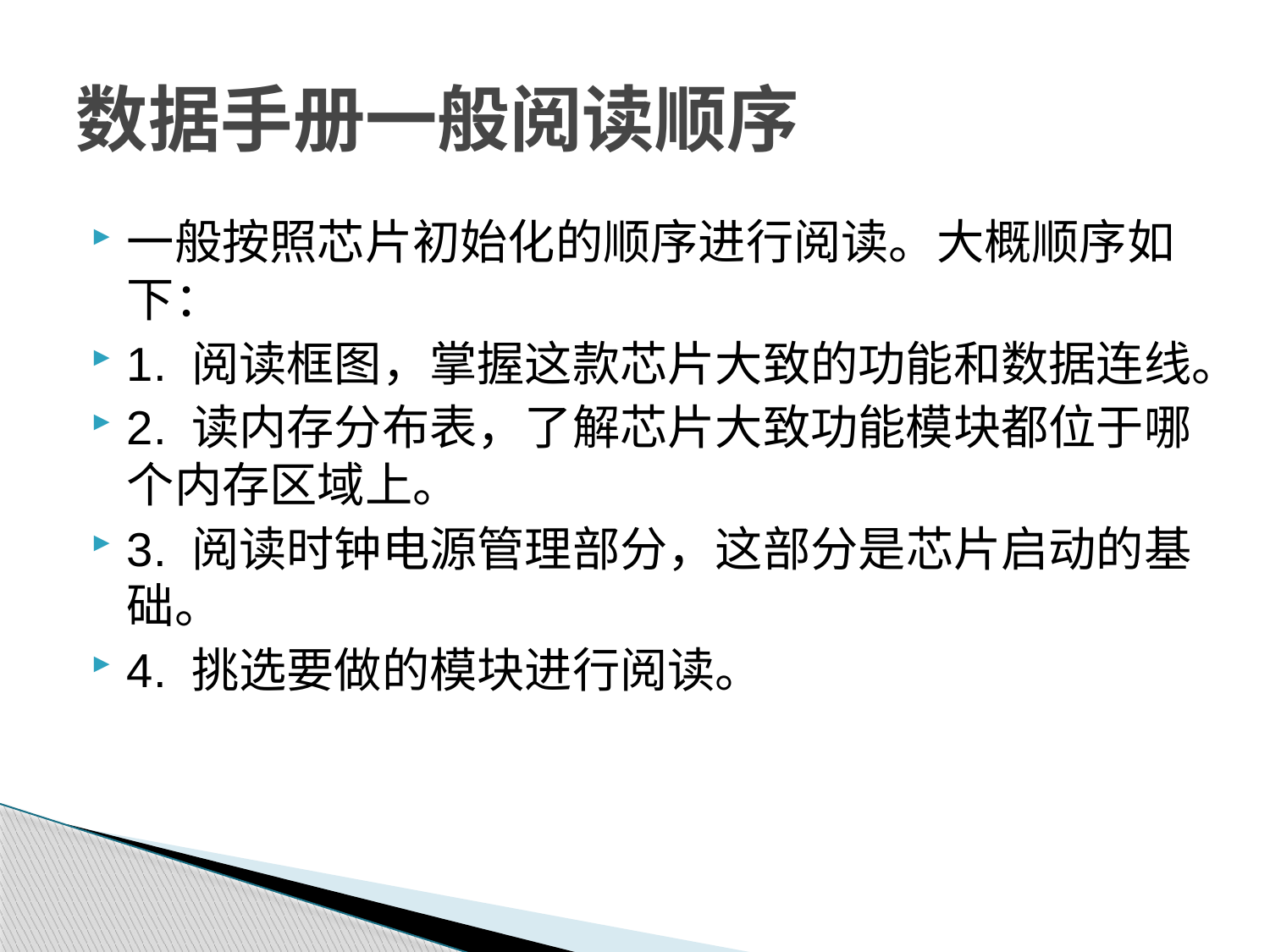

# 数据手册一般阅读顺序
一般按照芯片初始化的顺序进行阅读。大概顺序如下：
1. 阅读框图，掌握这款芯片大致的功能和数据连线。
2. 读内存分布表，了解芯片大致功能模块都位于哪个内存区域上。
3. 阅读时钟电源管理部分，这部分是芯片启动的基础。
4. 挑选要做的模块进行阅读。